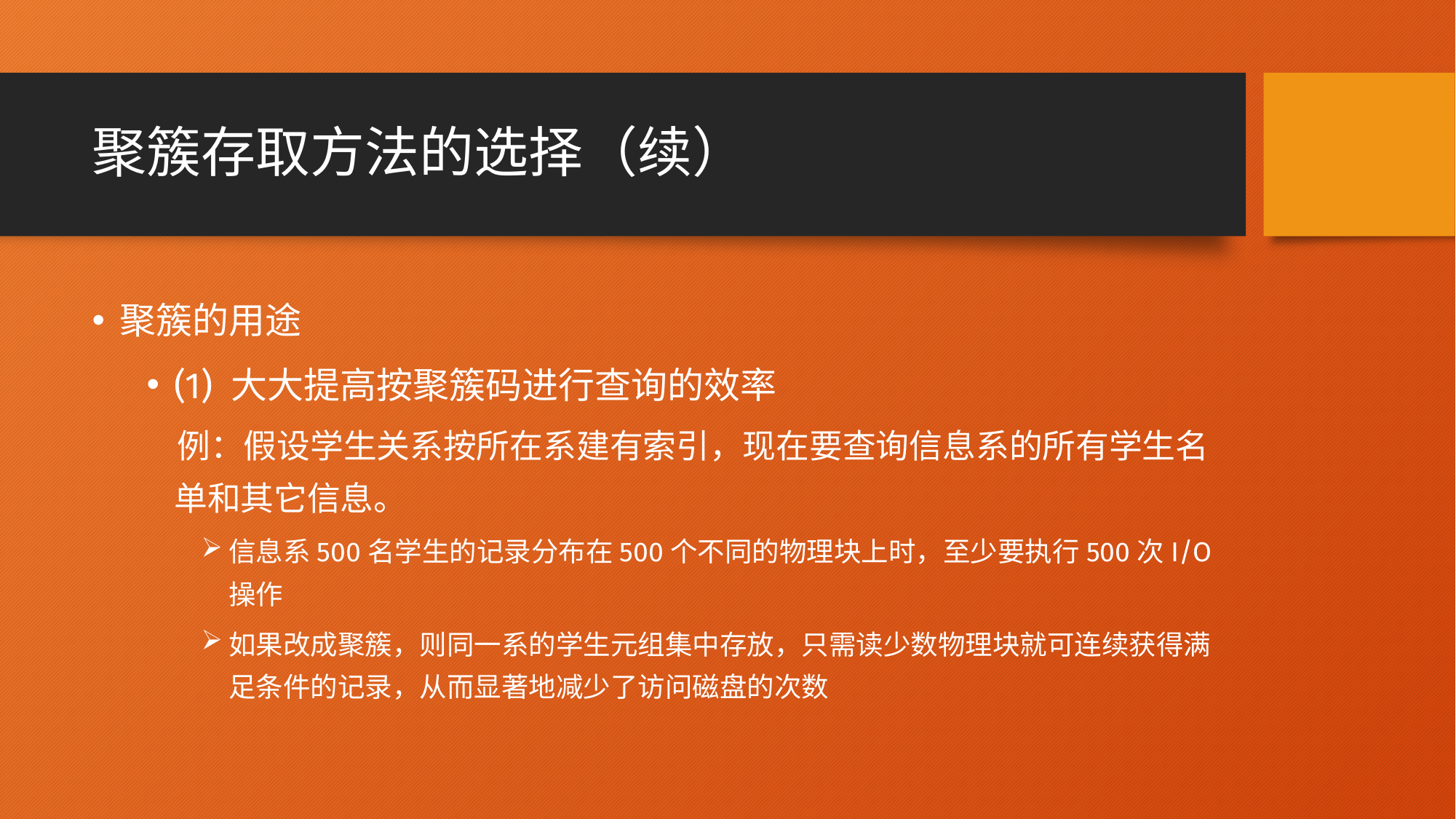

# 聚簇存取方法的选择（续）
聚簇的用途
(1) 大大提高按聚簇码进行查询的效率
   例：假设学生关系按所在系建有索引，现在要查询信息系的所有学生名单和其它信息。
信息系500名学生的记录分布在500个不同的物理块上时，至少要执行500次I/O操作
如果改成聚簇，则同一系的学生元组集中存放，只需读少数物理块就可连续获得满足条件的记录，从而显著地减少了访问磁盘的次数